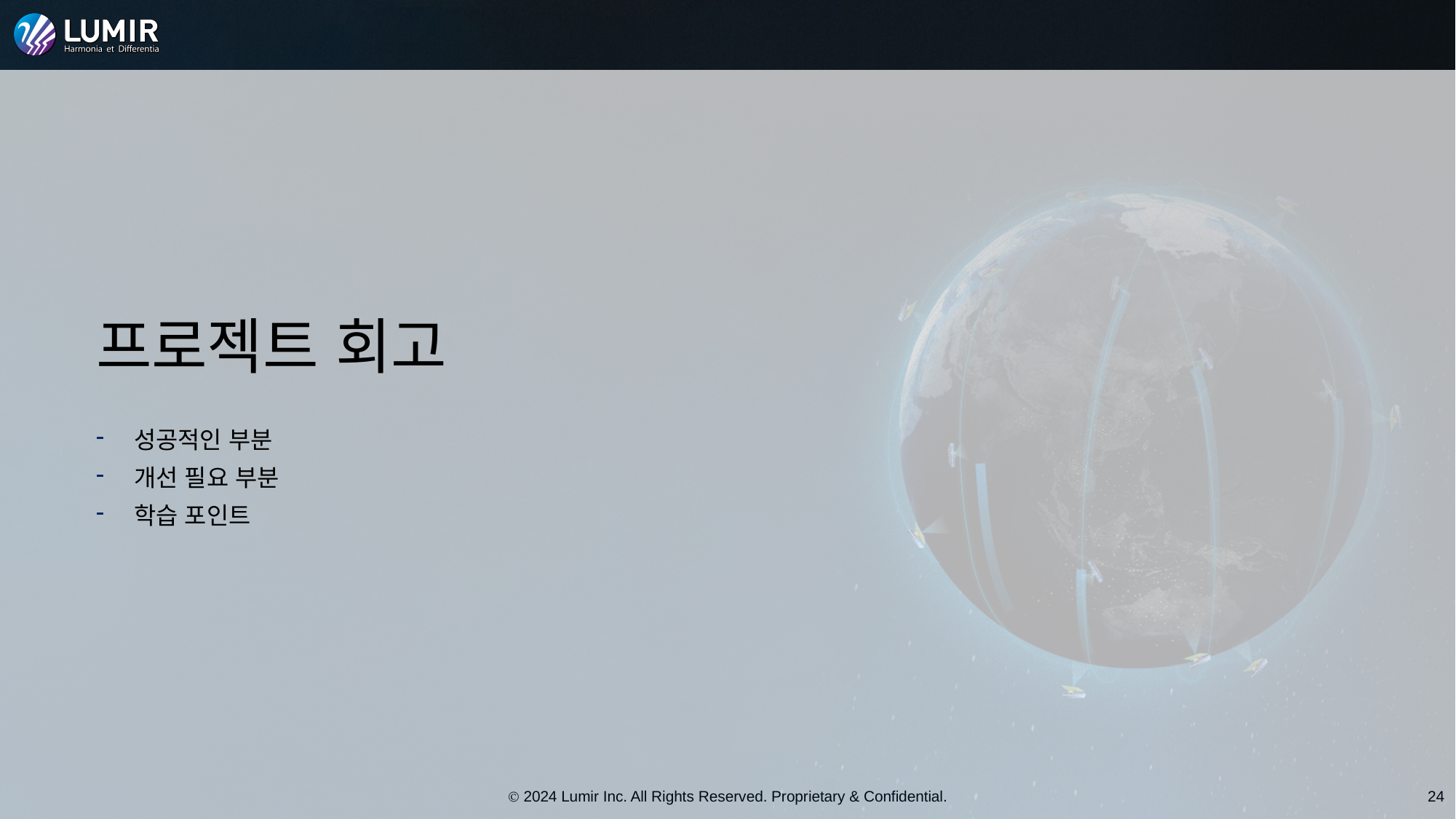

# 프로젝트 회고
성공적인 부분
개선 필요 부분
학습 포인트